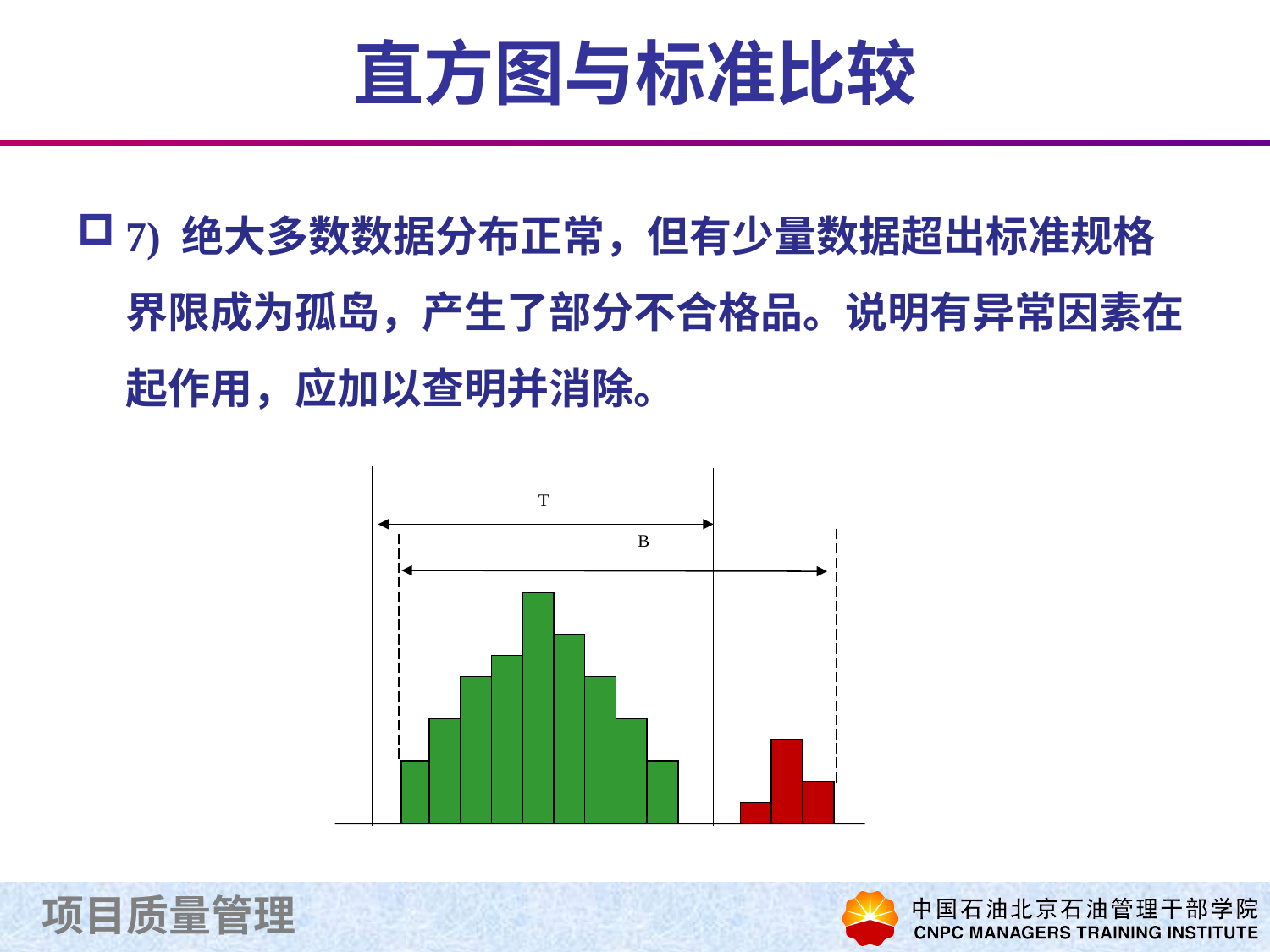

# 直方图与标准比较
7) 绝大多数数据分布正常，但有少量数据超出标准规格界限成为孤岛，产生了部分不合格品。说明有异常因素在起作用，应加以查明并消除。

B

T